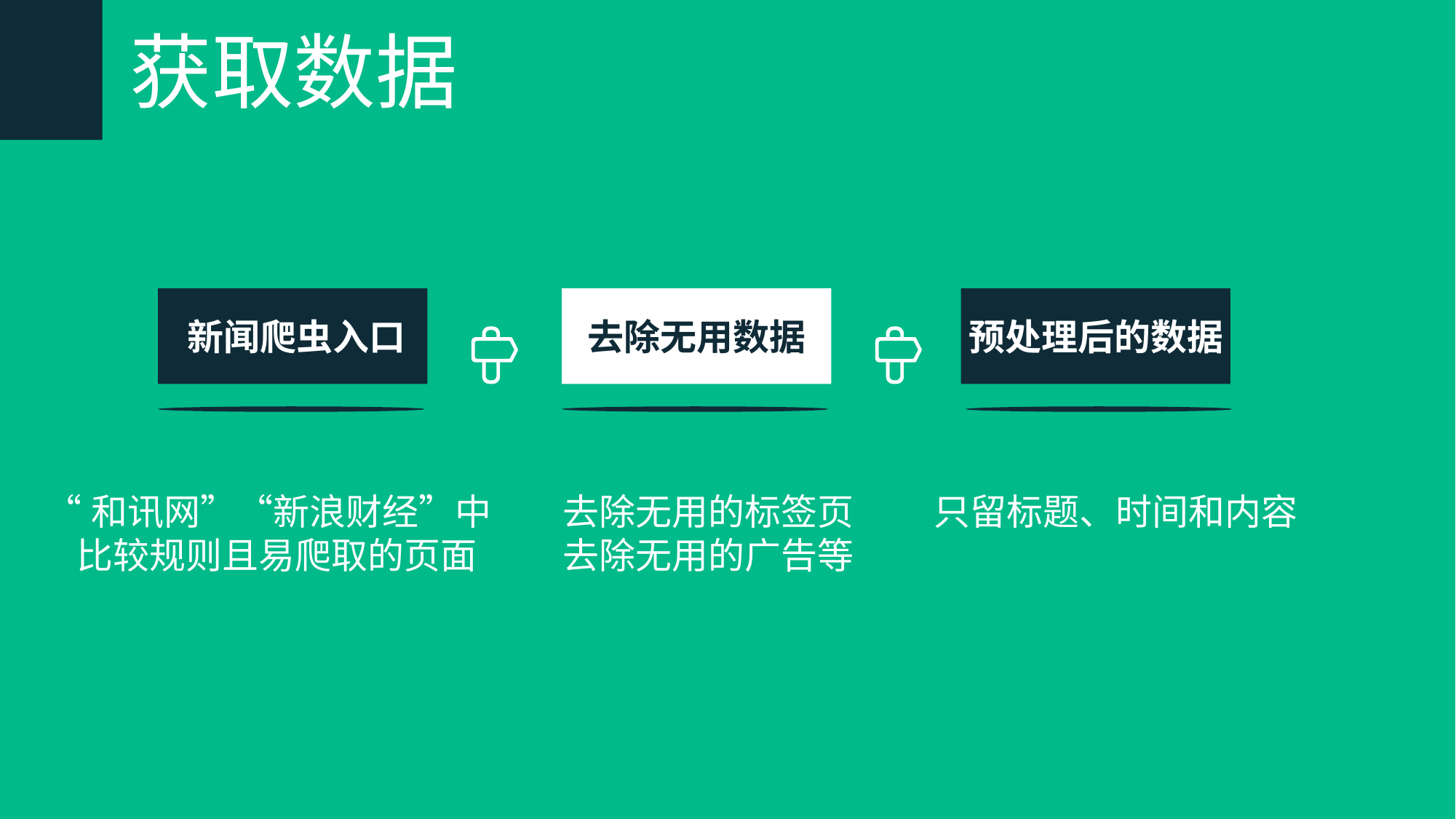

获取数据

去除无用数据
新闻爬虫入口
预处理后的数据

“和讯网”“新浪财经”中
 比较规则且易爬取的页面
去除无用的标签页
去除无用的广告等
只留标题、时间和内容